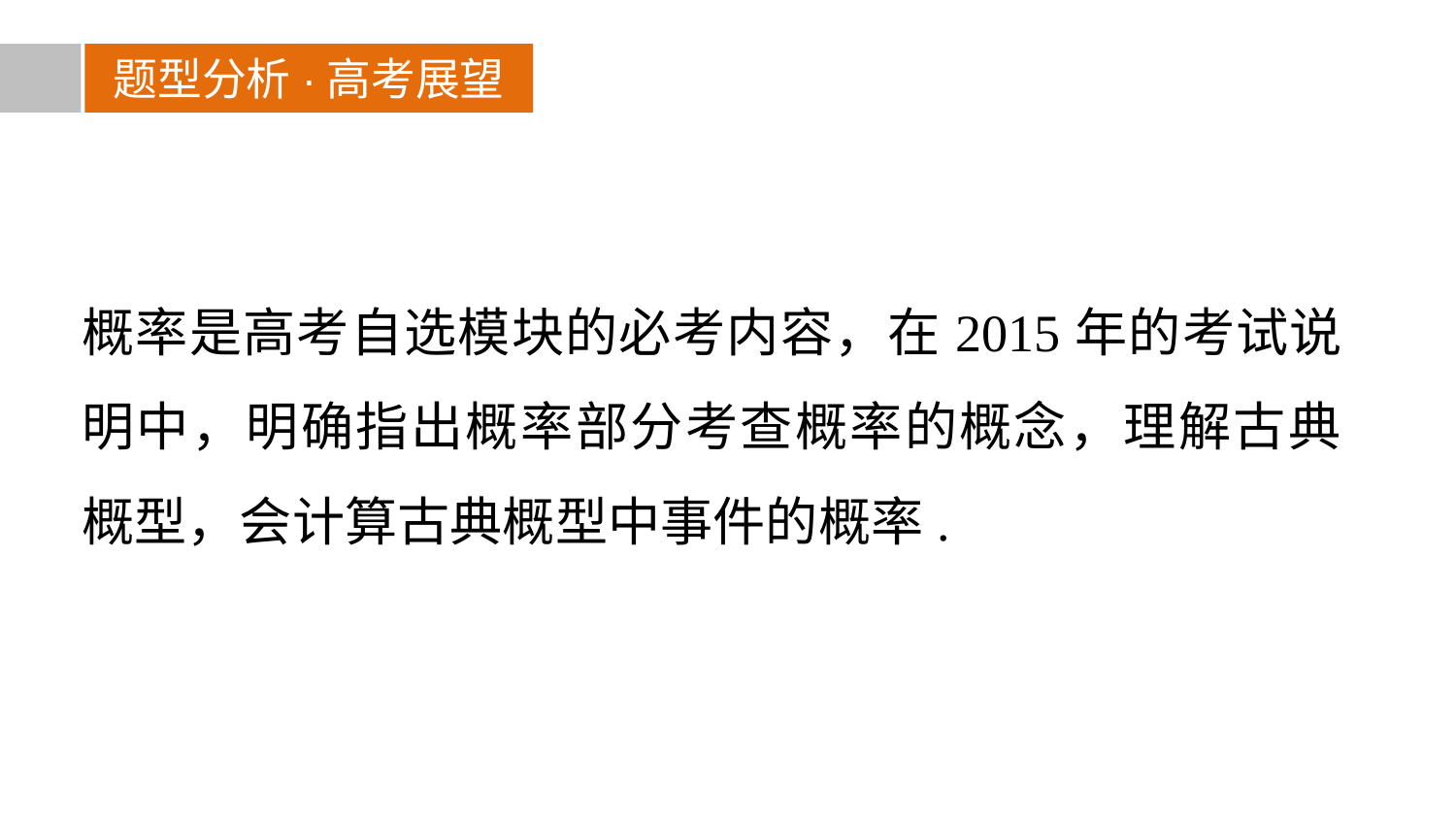

题型分析·高考展望
概率是高考自选模块的必考内容，在2015年的考试说明中，明确指出概率部分考查概率的概念，理解古典概型，会计算古典概型中事件的概率.